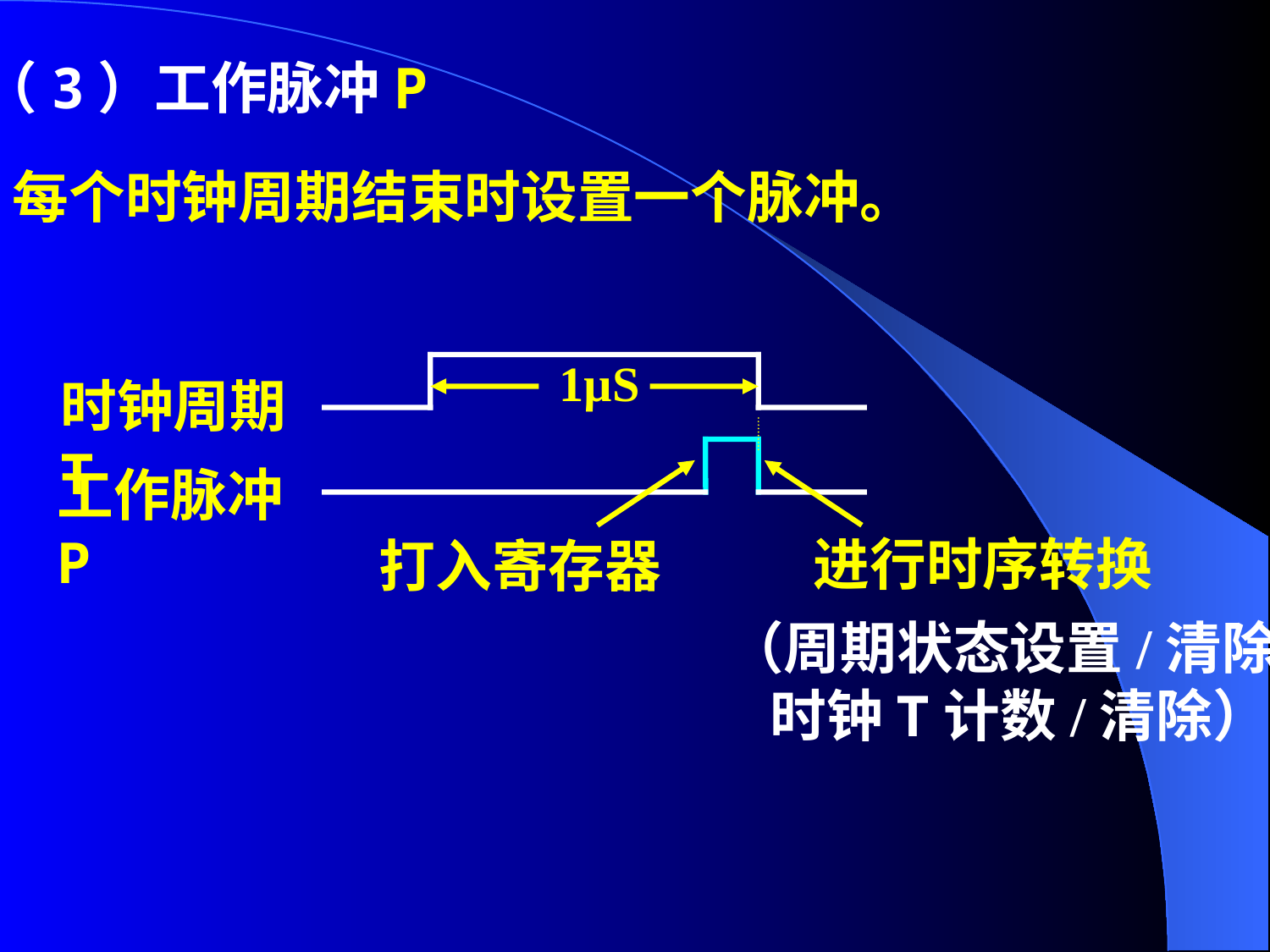

（3）工作脉冲P
每个时钟周期结束时设置一个脉冲。
1µS

时钟周期T

工作脉冲P

进行时序转换
打入寄存器
（周期状态设置/清除
时钟T计数/清除）